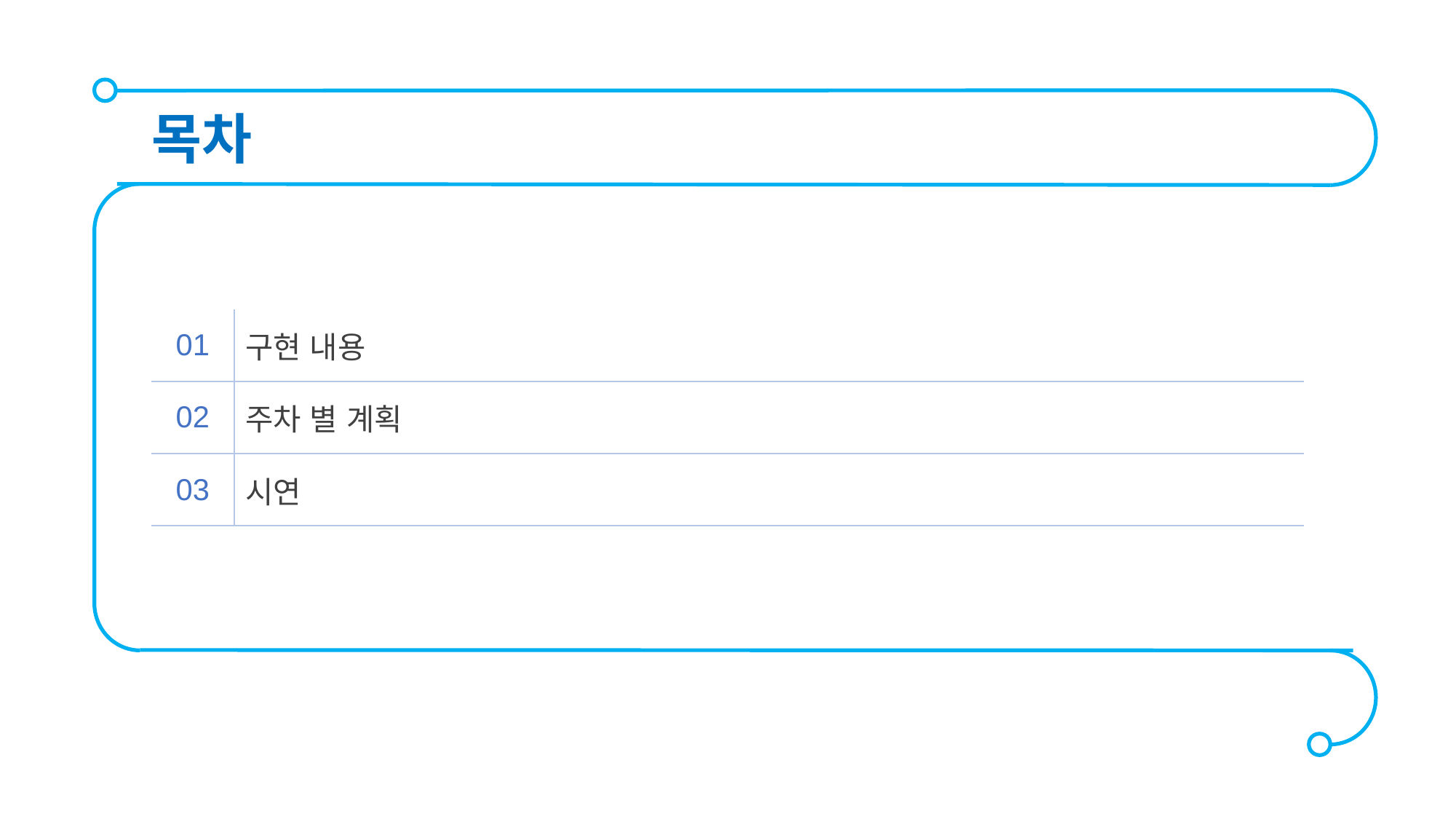

목차
| 01 | 구현 내용 |  |
| --- | --- | --- |
| 02 | 주차 별 계획 |  |
| 03 | 시연 |  |